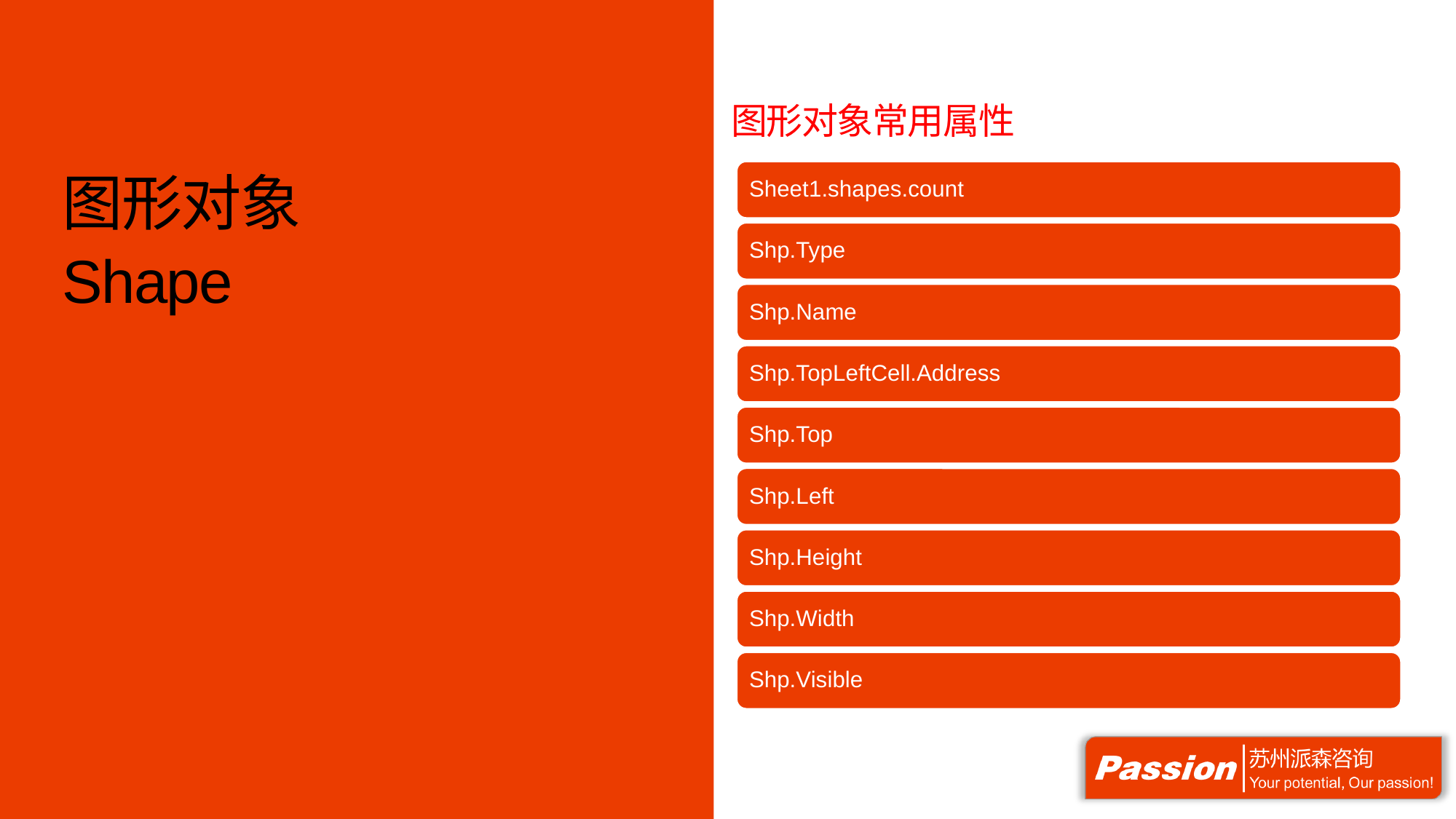

图形对象常用属性
Sheet1.shapes.count
Shp.Type
Shp.Name
Shp.TopLeftCell.Address
Shp.Top
Shp.Left
Shp.Height
Shp.Width
Shp.Visible
图形对象
Shape